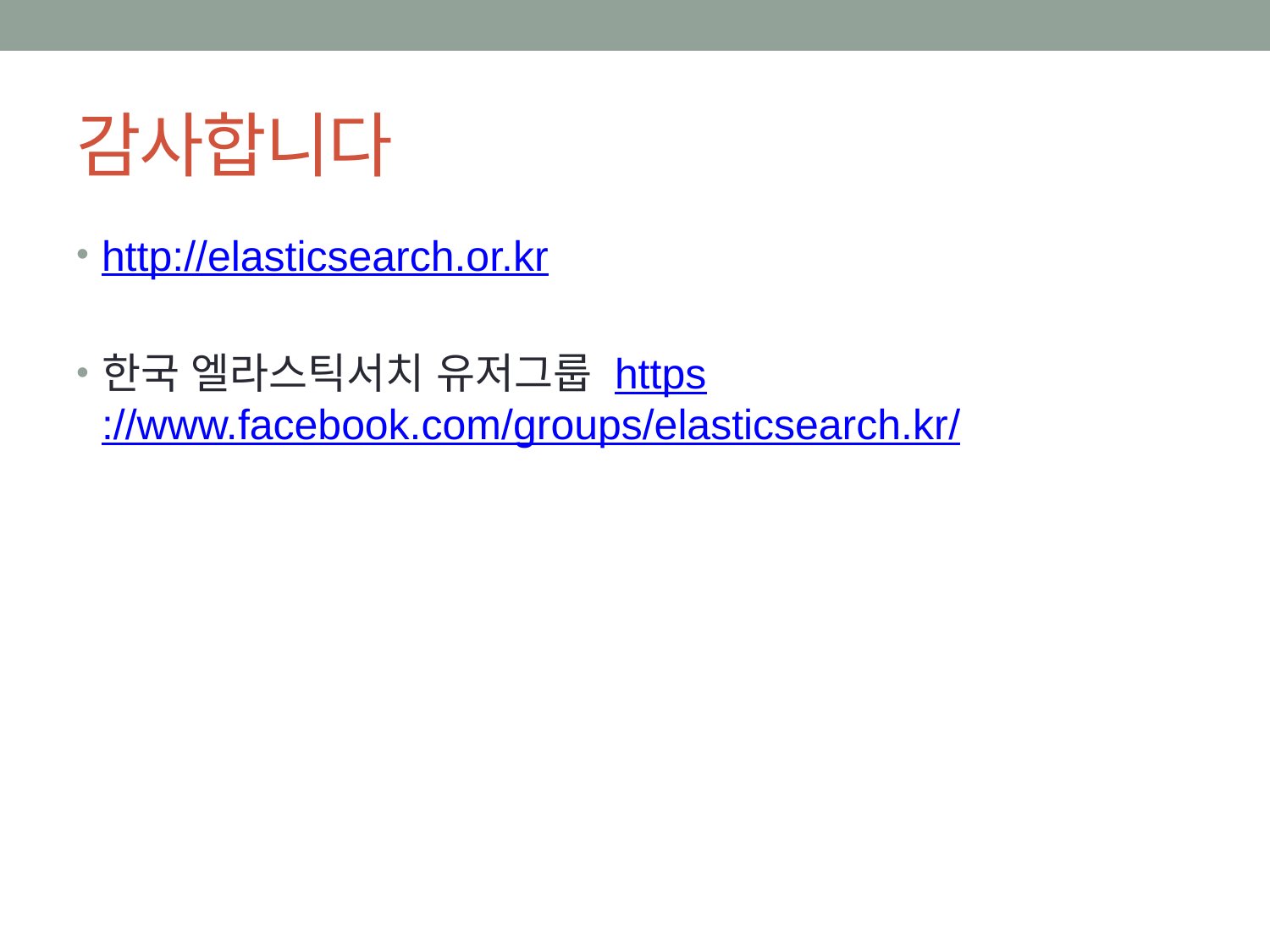

# 감사합니다
http://elasticsearch.or.kr

한국 엘라스틱서치 유저그룹 https://www.facebook.com/groups/elasticsearch.kr/